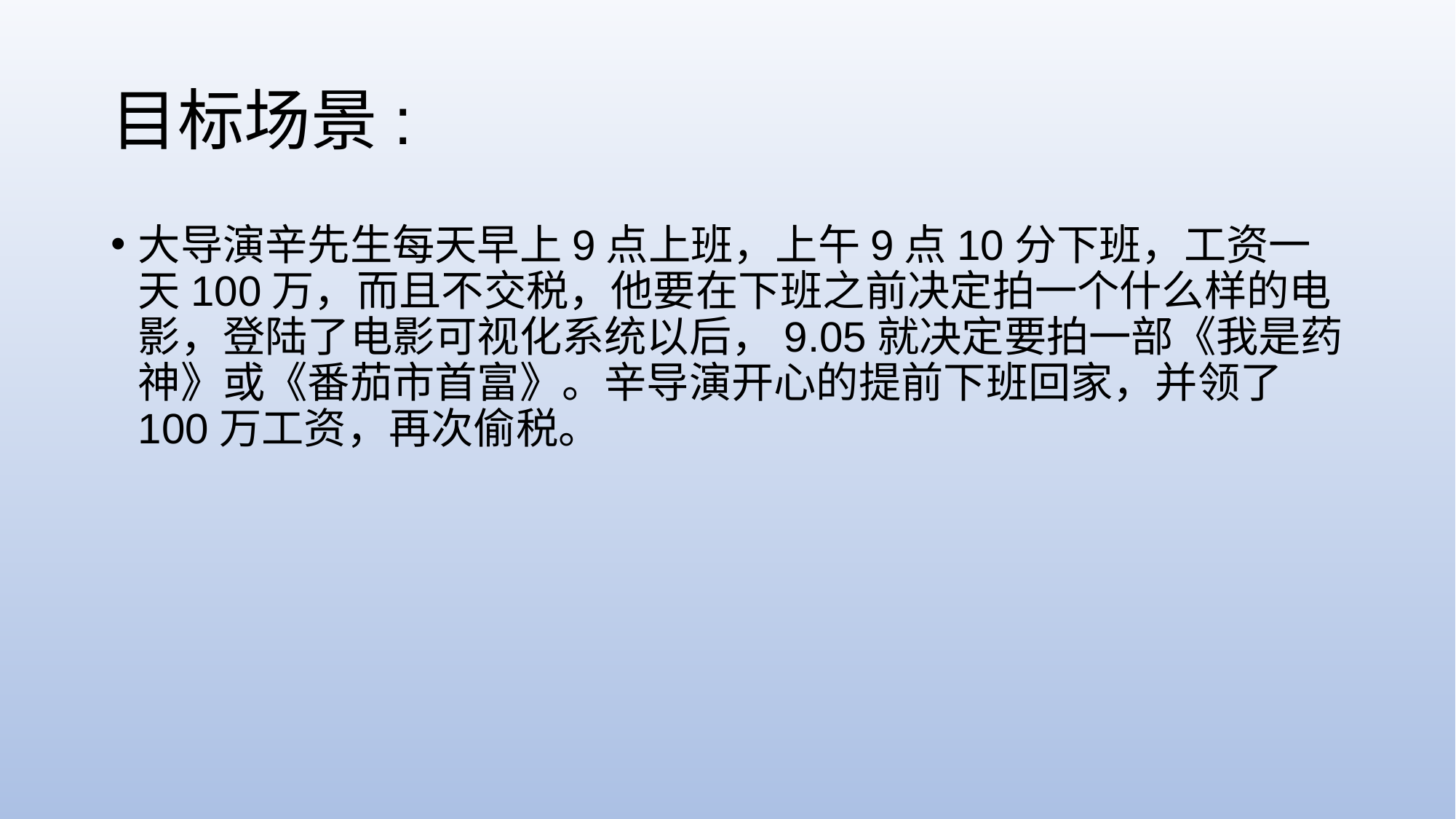

# 目标场景:
大导演辛先生每天早上9点上班，上午9点10分下班，工资一天100万，而且不交税，他要在下班之前决定拍一个什么样的电影，登陆了电影可视化系统以后，9.05就决定要拍一部《我是药神》或《番茄市首富》。辛导演开心的提前下班回家，并领了100万工资，再次偷税。